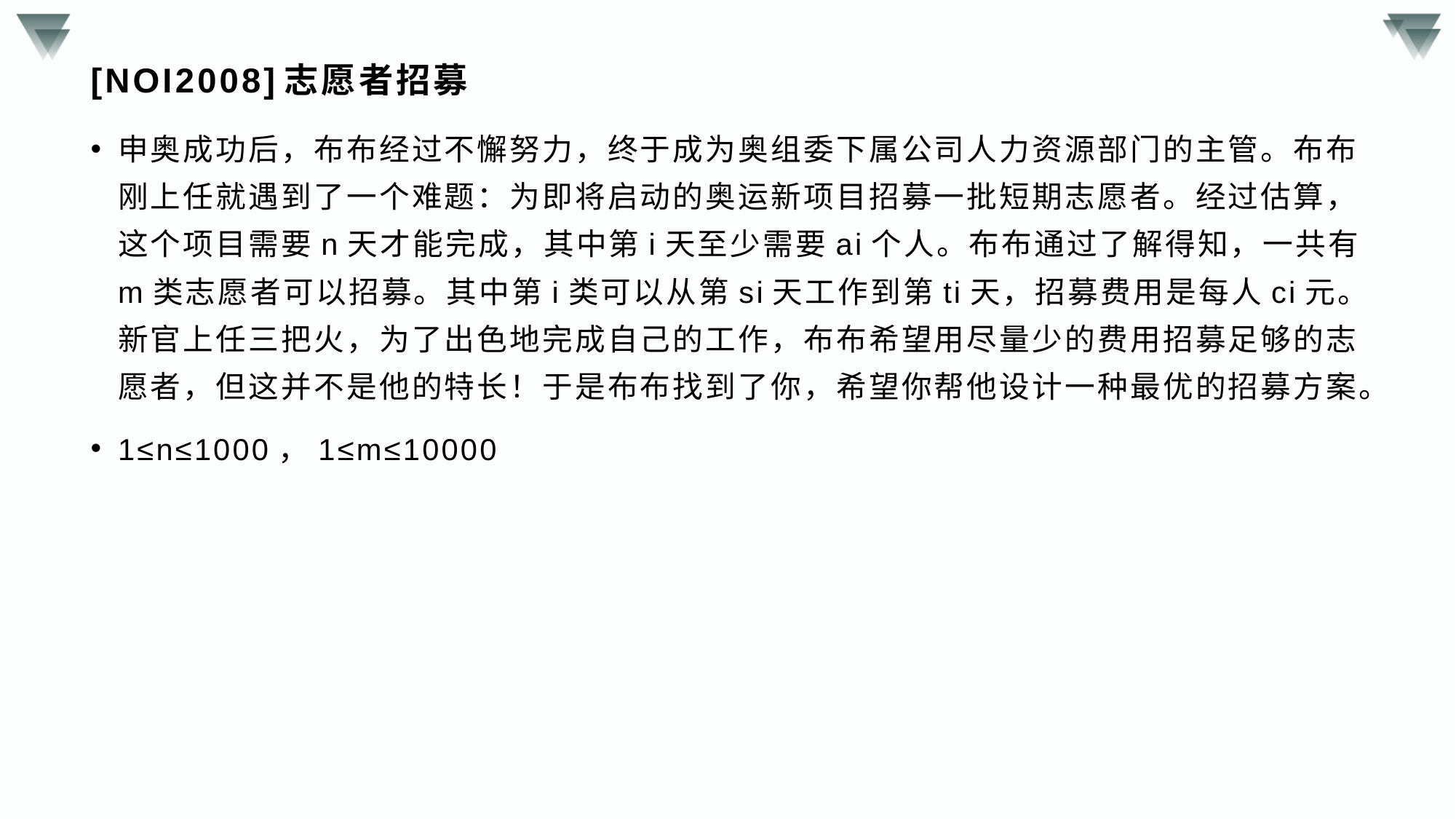

# [NOI2008]志愿者招募
申奥成功后，布布经过不懈努力，终于成为奥组委下属公司人力资源部门的主管。布布刚上任就遇到了一个难题：为即将启动的奥运新项目招募一批短期志愿者。经过估算，这个项目需要n天才能完成，其中第i天至少需要ai个人。布布通过了解得知，一共有m类志愿者可以招募。其中第i类可以从第si天工作到第ti天，招募费用是每人ci元。新官上任三把火，为了出色地完成自己的工作，布布希望用尽量少的费用招募足够的志愿者，但这并不是他的特长！于是布布找到了你，希望你帮他设计一种最优的招募方案。
1≤n≤1000，1≤m≤10000